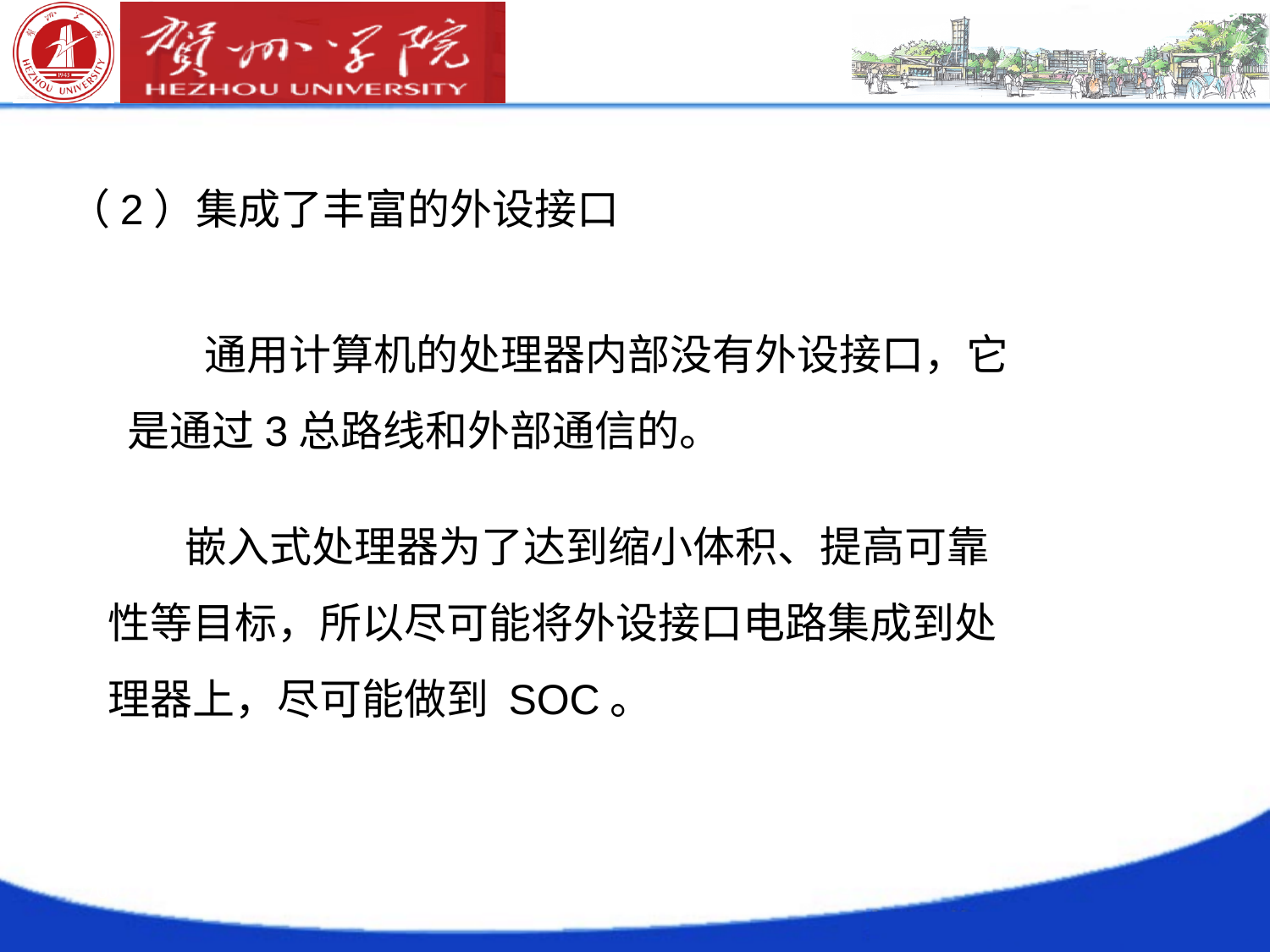

（2）集成了丰富的外设接口
       通用计算机的处理器内部没有外设接口，它是通过3总路线和外部通信的。
       嵌入式处理器为了达到缩小体积、提高可靠性等目标，所以尽可能将外设接口电路集成到处理器上，尽可能做到 SOC。
# */60